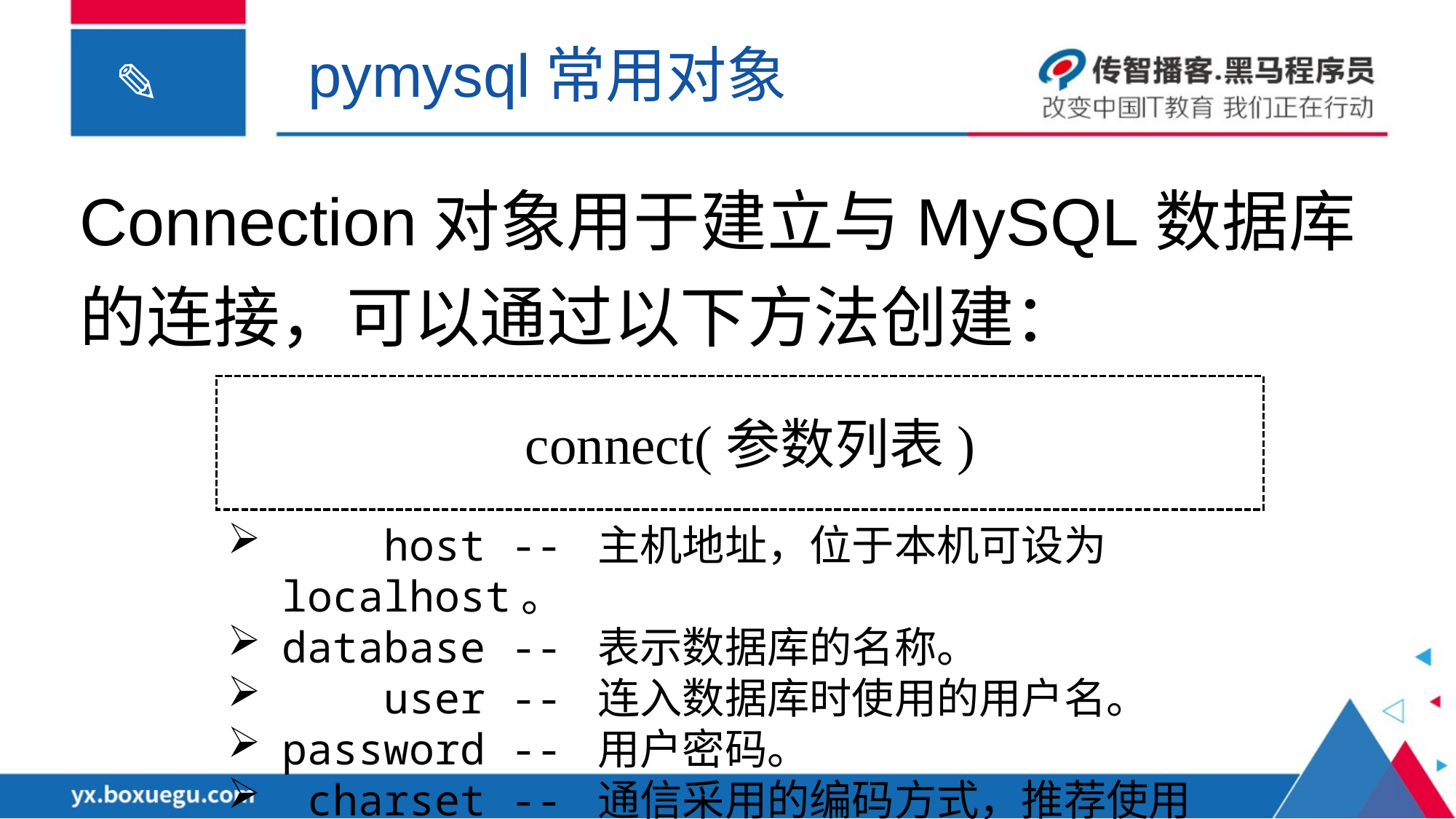

pymysql常用对象
Connection对象用于建立与MySQL数据库的连接，可以通过以下方法创建：

connect(参数列表)
    host -- 主机地址，位于本机可设为localhost。
database -- 表示数据库的名称。
    user -- 连入数据库时使用的用户名。
password -- 用户密码。
 charset -- 通信采用的编码方式，推荐使用utf8。